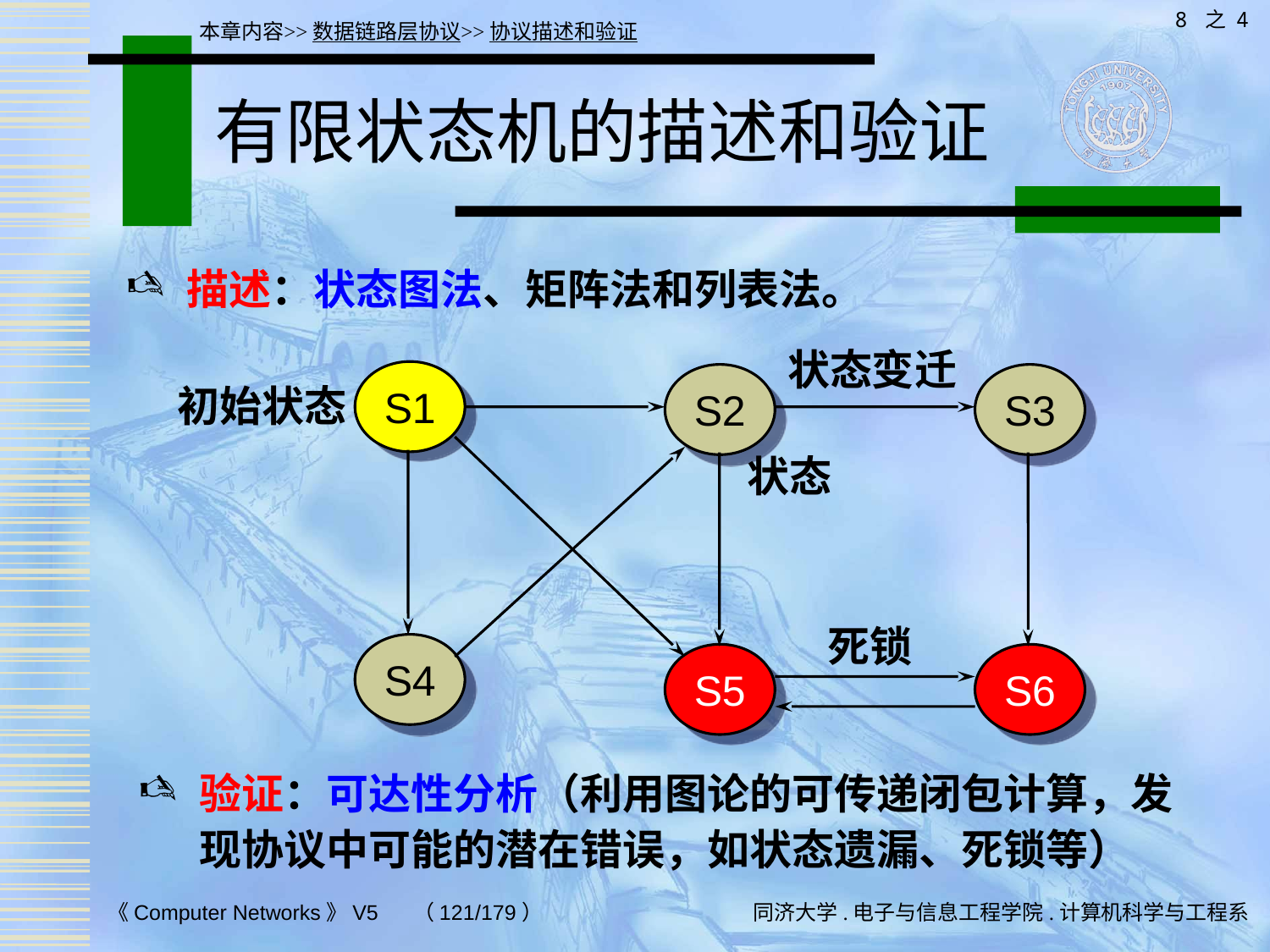

8 之 4
本章内容>>数据链路层协议>>协议描述和验证
# 有限状态机的描述和验证
描述：状态图法、矩阵法和列表法。
状态变迁
S1
S2
S3
初始状态

状态

死锁
S4
S5
S6

验证：可达性分析（利用图论的可传递闭包计算，发现协议中可能的潜在错误，如状态遗漏、死锁等）